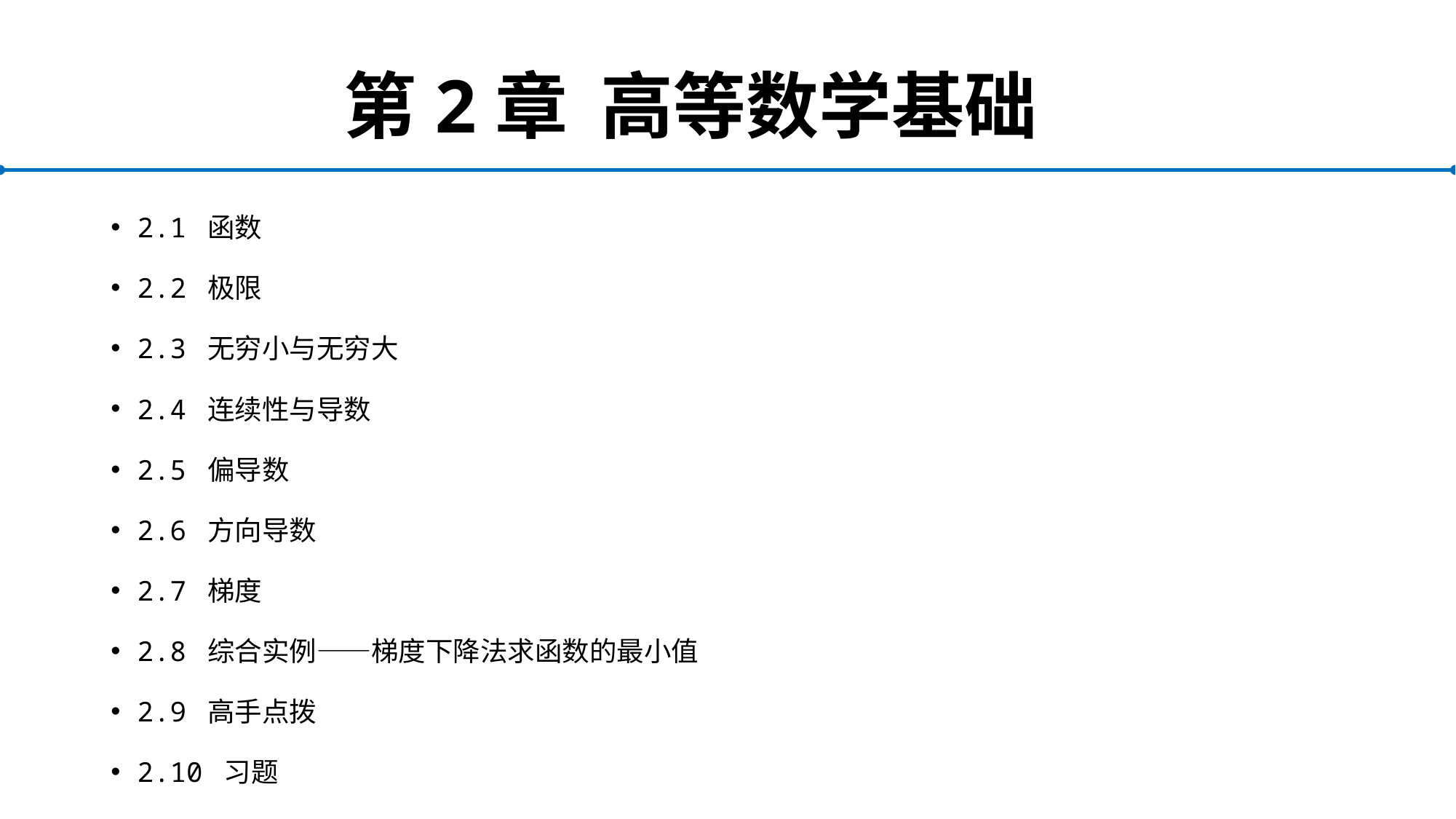

# 第2章  高等数学基础
2.1 函数
2.2 极限
2.3 无穷小与无穷大
2.4 连续性与导数
2.5 偏导数
2.6 方向导数
2.7 梯度
2.8 综合实例——梯度下降法求函数的最小值
2.9 高手点拨
2.10 习题